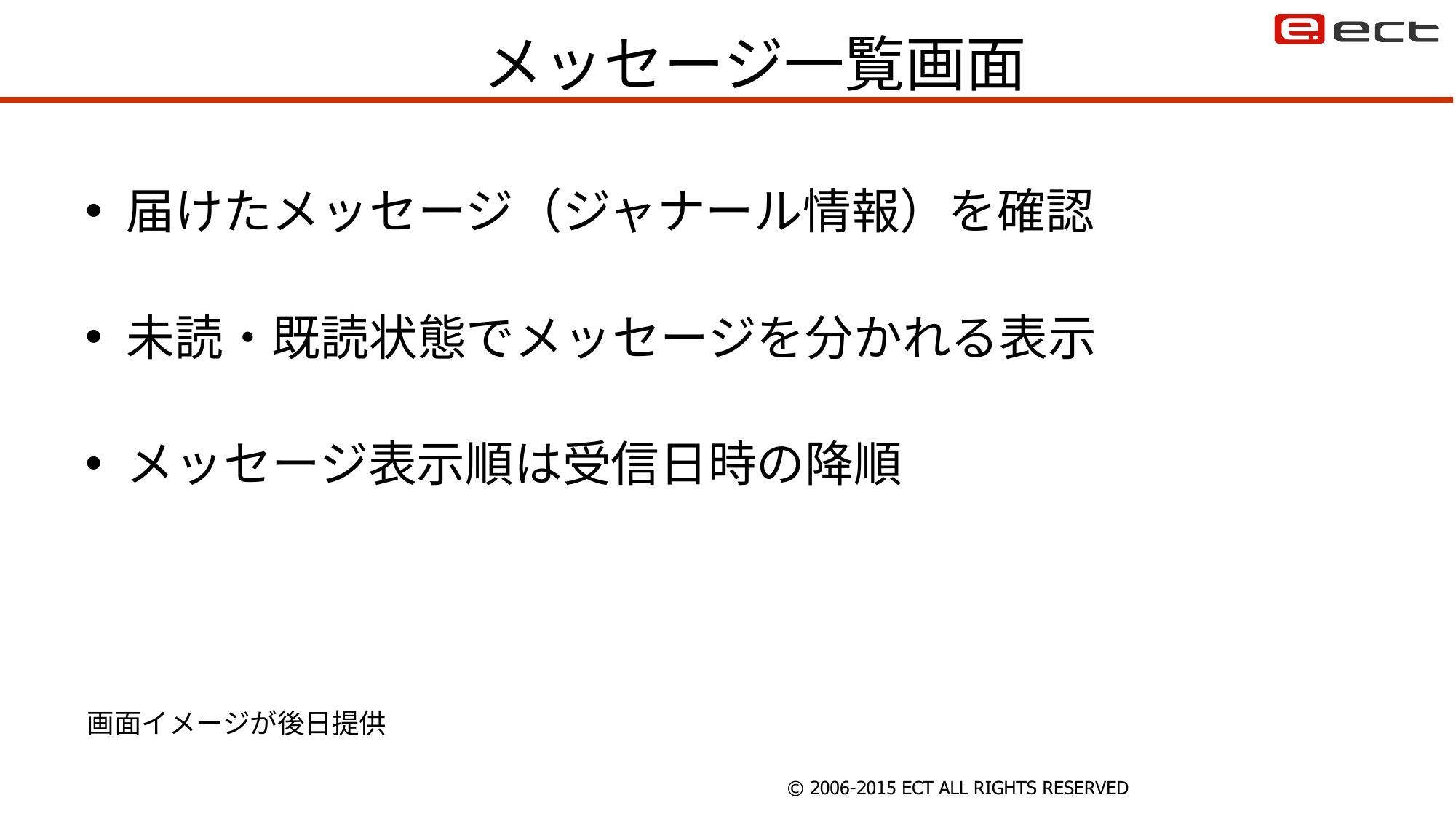

# メッセージ一覧画面
届けたメッセージ（ジャナール情報）を確認
未読・既読状態でメッセージを分かれる表示
メッセージ表示順は受信日時の降順
画面イメージが後日提供